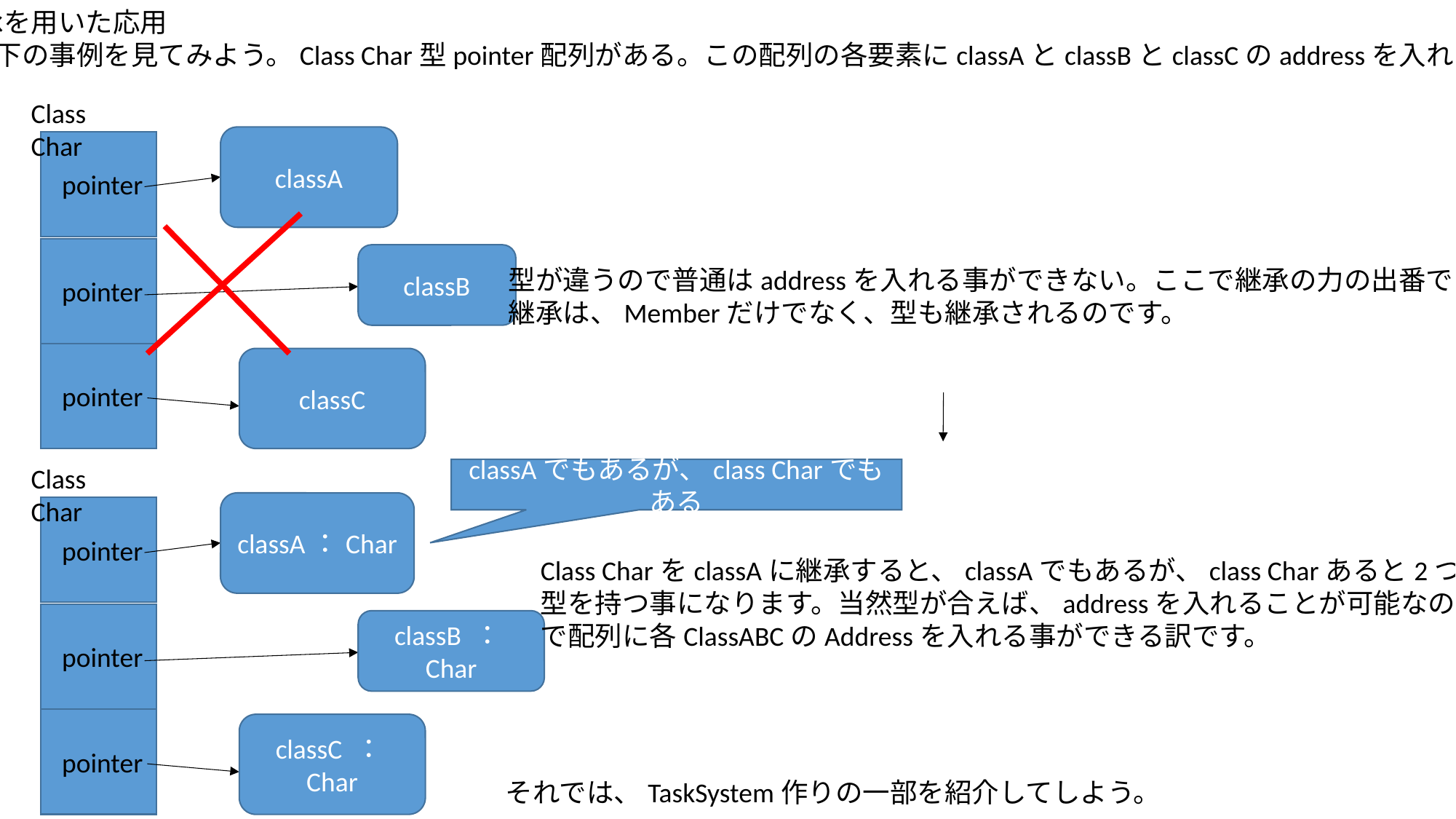

・継承を用いた応用
　以下の事例を見てみよう。Class Char型pointer配列がある。この配列の各要素にclassAとclassBとclassCのaddressを入れたい
Class　Char
classA

pointer

classB
型が違うので普通はaddressを入れる事ができない。ここで継承の力の出番です
継承は、Memberだけでなく、型も継承されるのです。
pointer

classC
pointer
Class　Char
classAでもあるが、class Charでもある
classA：Char

pointer
Class CharをclassAに継承すると、classAでもあるが、class Charあると2つの
型を持つ事になります。当然型が合えば、addressを入れることが可能なの
で配列に各ClassABCのAddressを入れる事ができる訳です。

classB ：Char
pointer

classC ：Char
pointer
それでは、TaskSystem作りの一部を紹介してしよう。